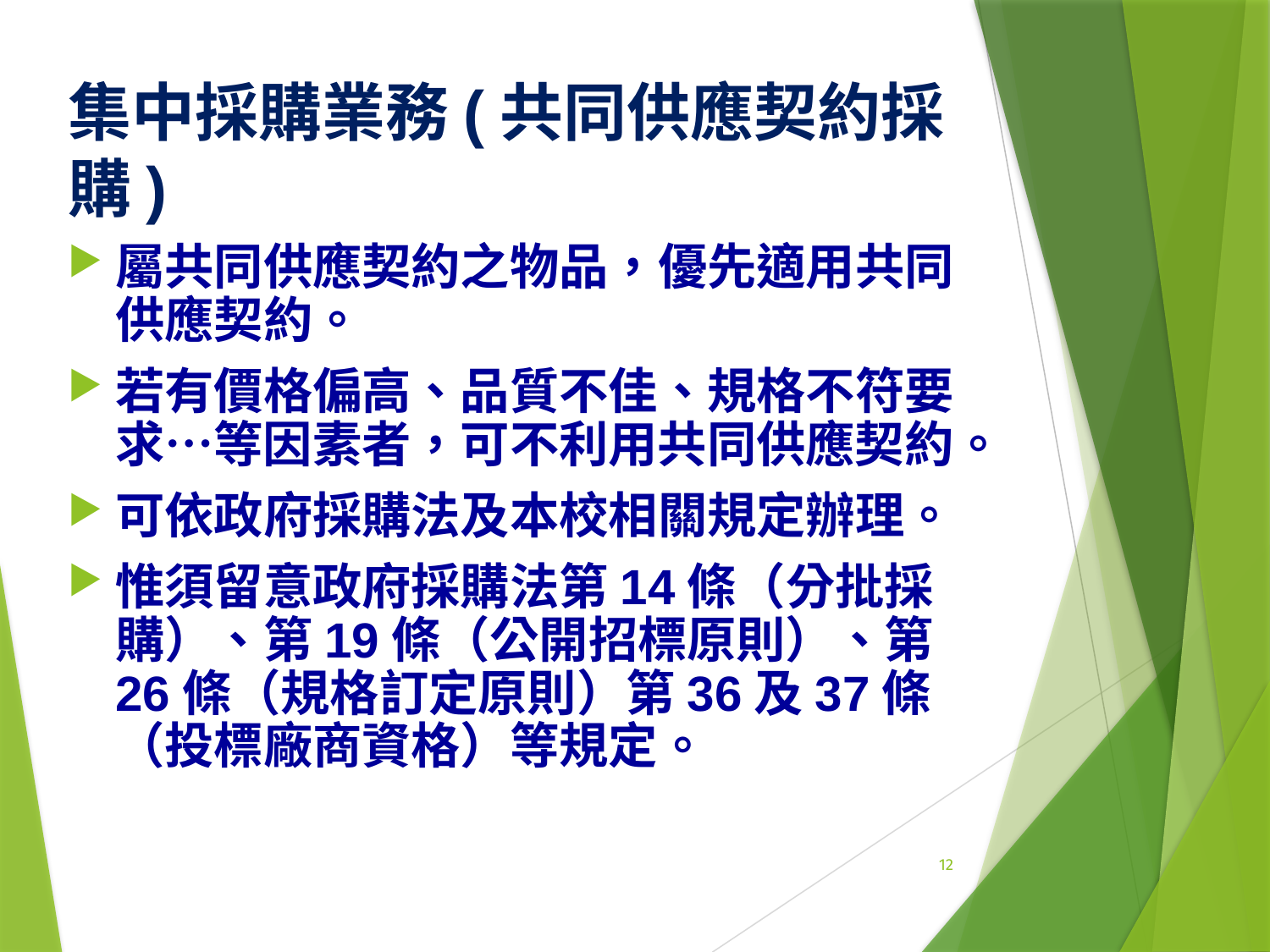

# 集中採購業務(共同供應契約採購)
屬共同供應契約之物品，優先適用共同供應契約。
若有價格偏高、品質不佳、規格不符要求…等因素者，可不利用共同供應契約。
可依政府採購法及本校相關規定辦理。
惟須留意政府採購法第14條（分批採購）、第19條（公開招標原則）、第26條（規格訂定原則）第36及37條（投標廠商資格）等規定。

12